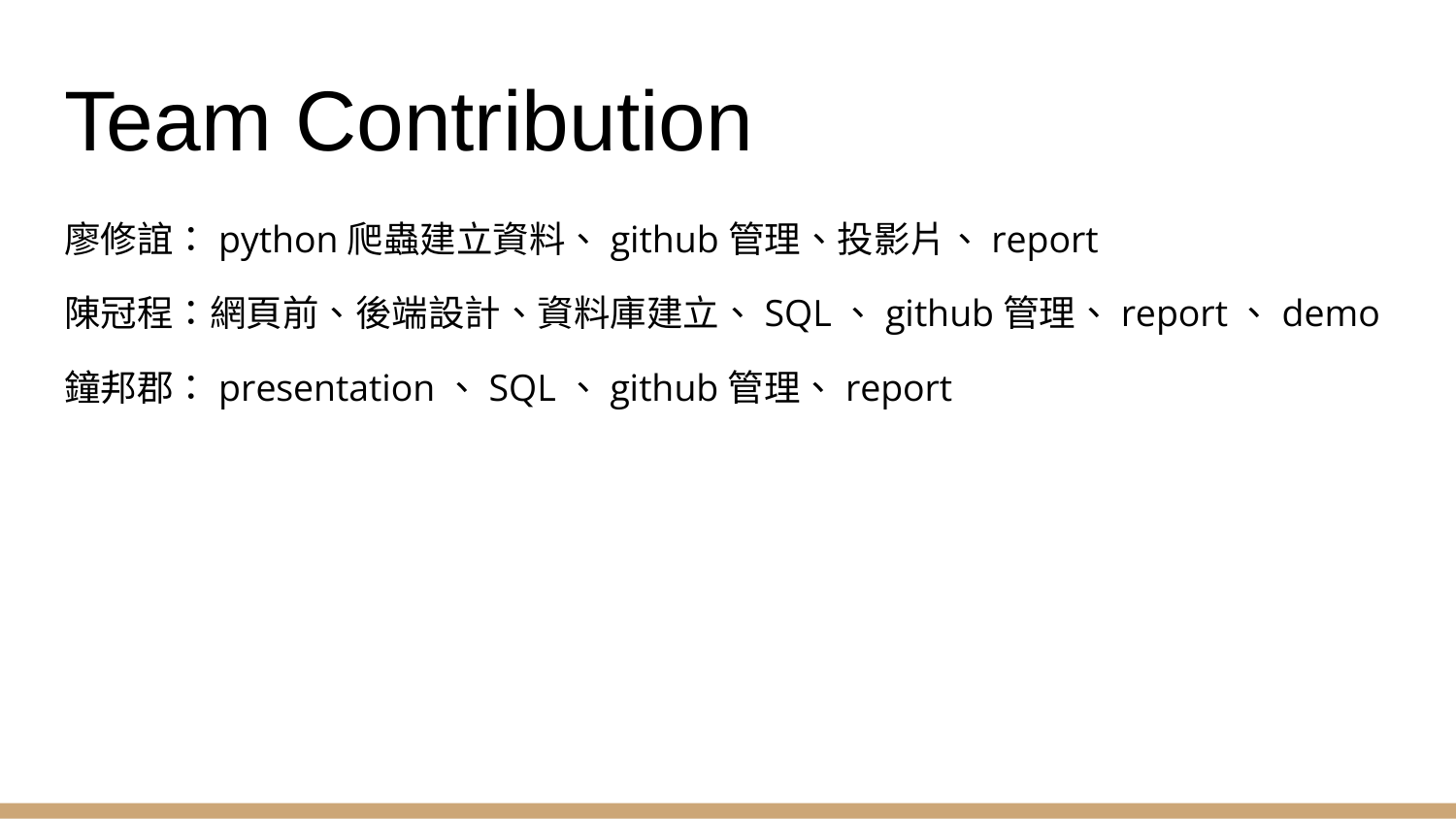

# Team Contribution
廖修誼：python爬蟲建立資料、github管理、投影片、report
陳冠程：網頁前、後端設計、資料庫建立、SQL、github管理、report、demo
鐘邦郡：presentation、SQL、github管理、report